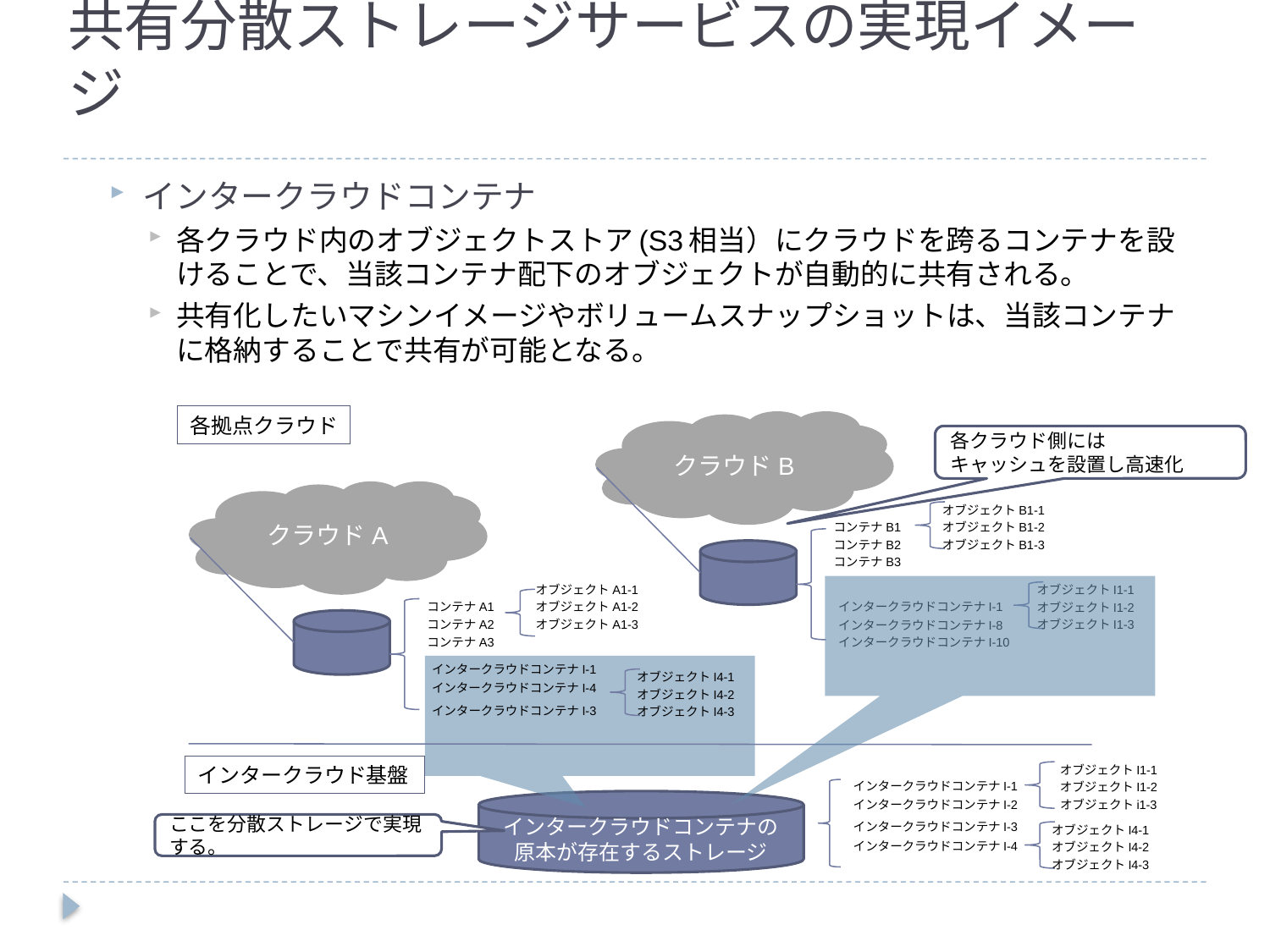

# 共有分散ストレージサービスの実現イメージ
インタークラウドコンテナ
各クラウド内のオブジェクトストア(S3相当）にクラウドを跨るコンテナを設けることで、当該コンテナ配下のオブジェクトが自動的に共有される。
共有化したいマシンイメージやボリュームスナップショットは、当該コンテナに格納することで共有が可能となる。

各拠点クラウド
クラウドB
各クラウド側には
キャッシュを設置し高速化
クラウドA
オブジェクトB1-1

コンテナB1
オブジェクトB1-2

コンテナB2
オブジェクトB1-3

コンテナB3
オブジェクトA1-1

オブジェクトI1-1

コンテナA1
オブジェクトA1-2
インタークラウドコンテナI-1
オブジェクトI1-2

コンテナA2
オブジェクトA1-3
オブジェクトI1-3
インタークラウドコンテナI-8
コンテナA3
インタークラウドコンテナI-10
インタークラウドコンテナI-1

オブジェクトI4-1

インタークラウドコンテナI-4
オブジェクトI4-2
インタークラウドコンテナI-3
オブジェクトI4-3
インタークラウド基盤
オブジェクトI1-1

インタークラウドコンテナI-1
オブジェクトI1-2

オブジェクトi1-3
インタークラウドコンテナの
原本が存在するストレージ
インタークラウドコンテナI-2
インタークラウドコンテナI-3
ここを分散ストレージで実現する。
オブジェクトI4-1

インタークラウドコンテナI-4
オブジェクトI4-2
オブジェクトI4-3